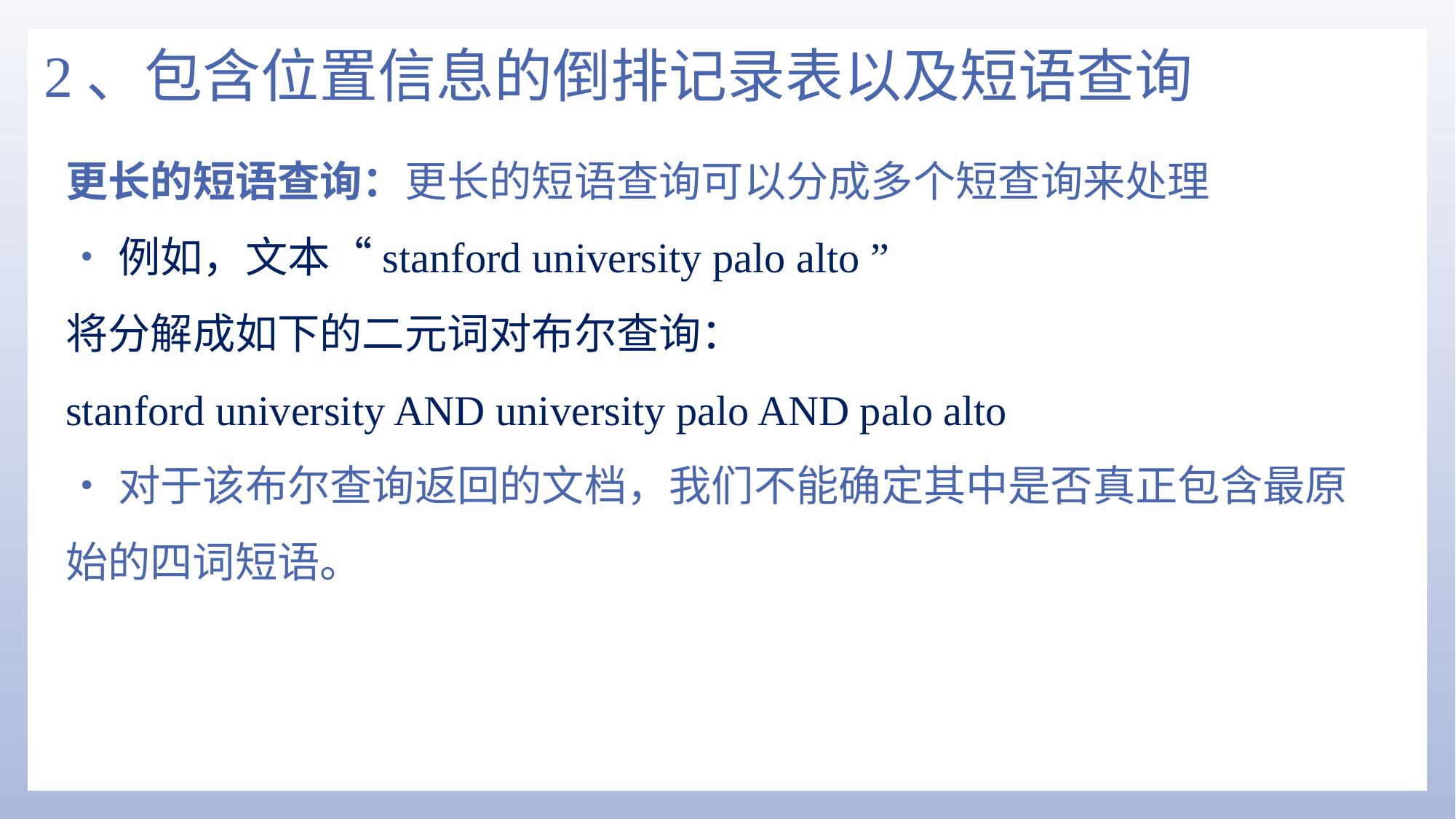

# 2、包含位置信息的倒排记录表以及短语查询
更长的短语查询：更长的短语查询可以分成多个短查询来处理
•例如，文本“stanford university palo alto ”
将分解成如下的二元词对布尔查询：
stanford university AND university palo AND palo alto
•对于该布尔查询返回的文档，我们不能确定其中是否真正包含最原始的四词短语。